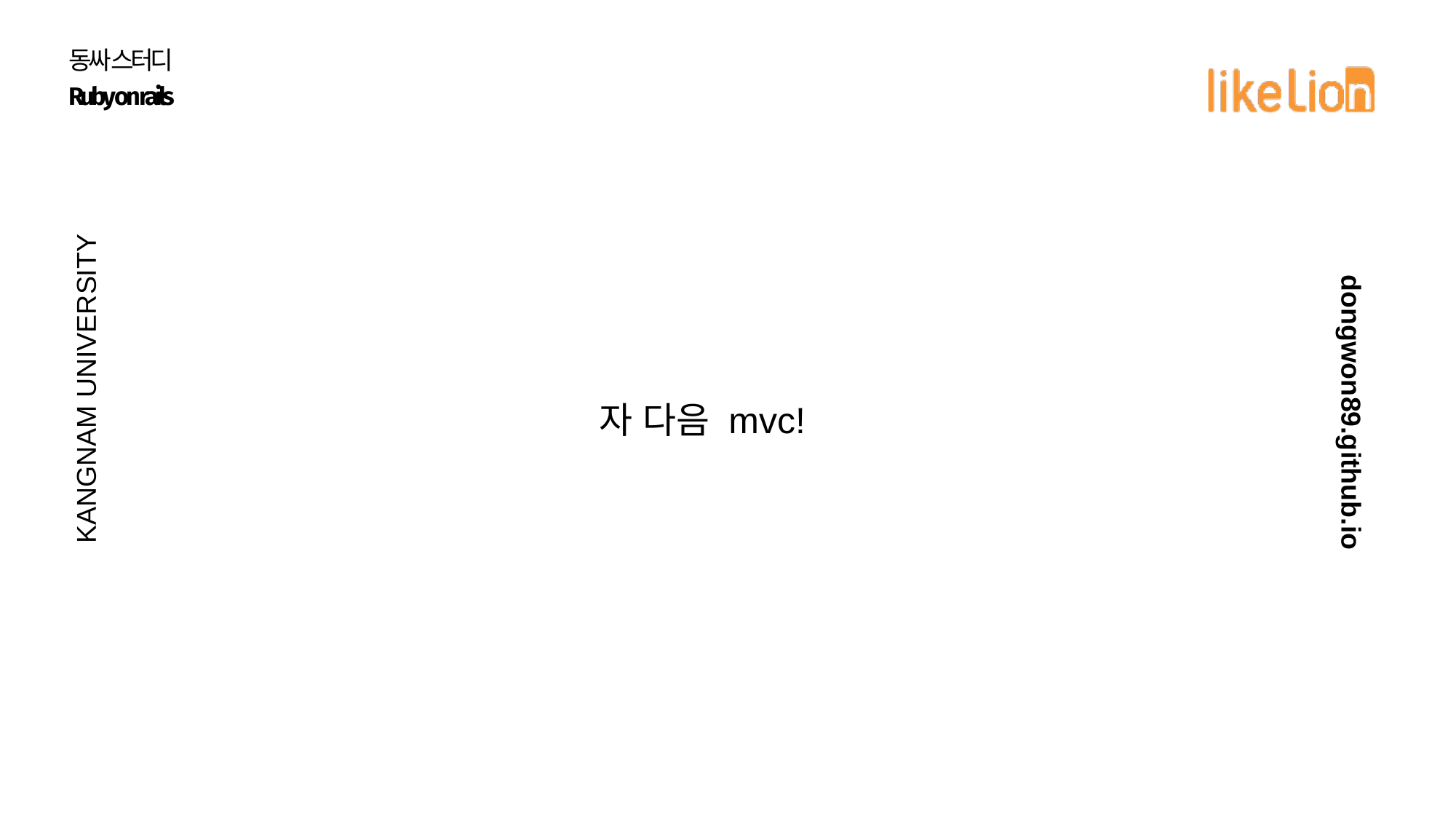

동싸 스터디
Ruby on rails

KANGNAM UNIVERSITY
dongwon89.github.io
자 다음 mvc!